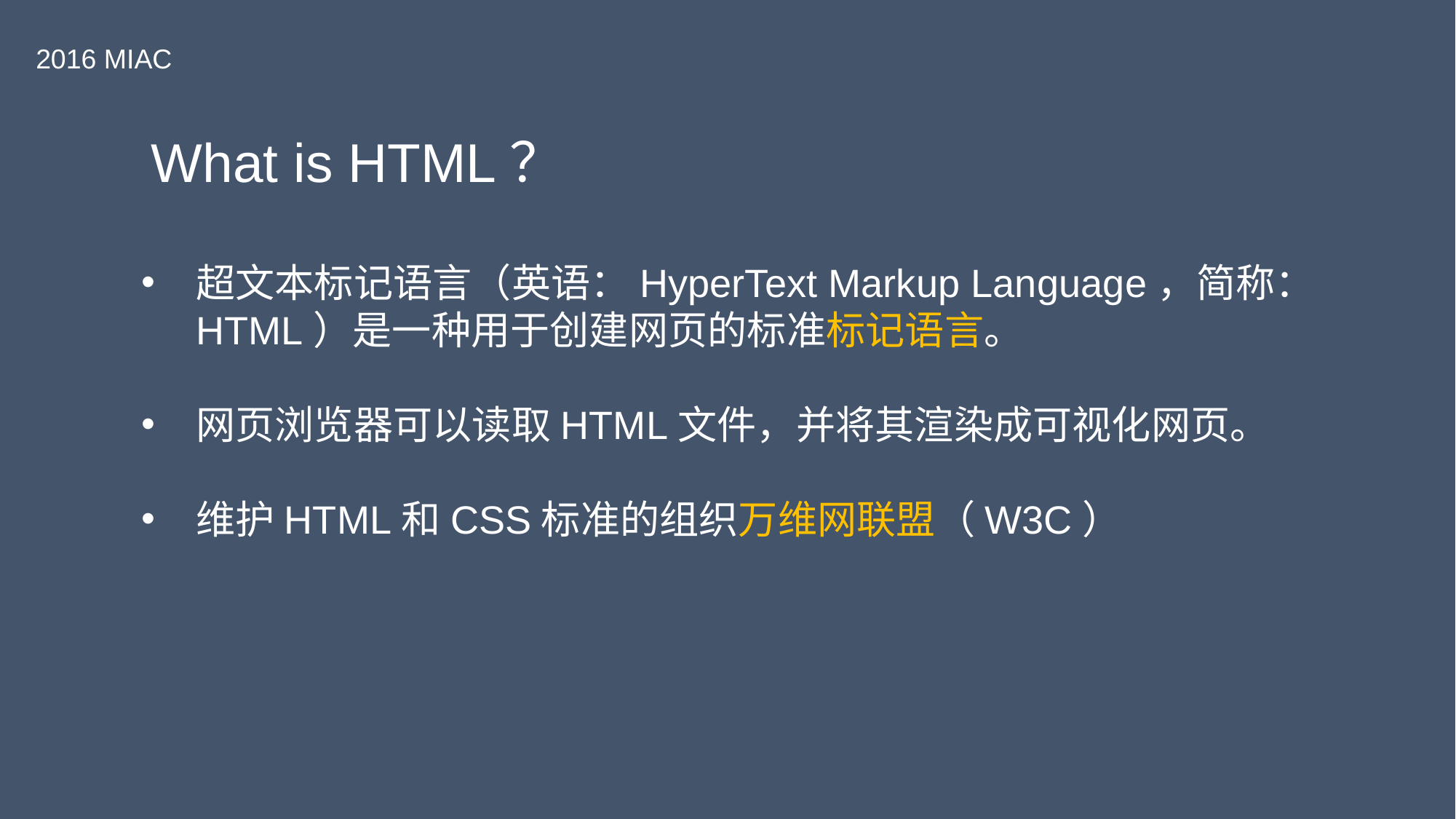

2016 MIAC
What is HTML？
超文本标记语言（英语：HyperText Markup Language，简称：HTML）是一种用于创建网页的标准标记语言。

网页浏览器可以读取HTML文件，并将其渲染成可视化网页。

维护HTML和CSS标准的组织万维网联盟（W3C）